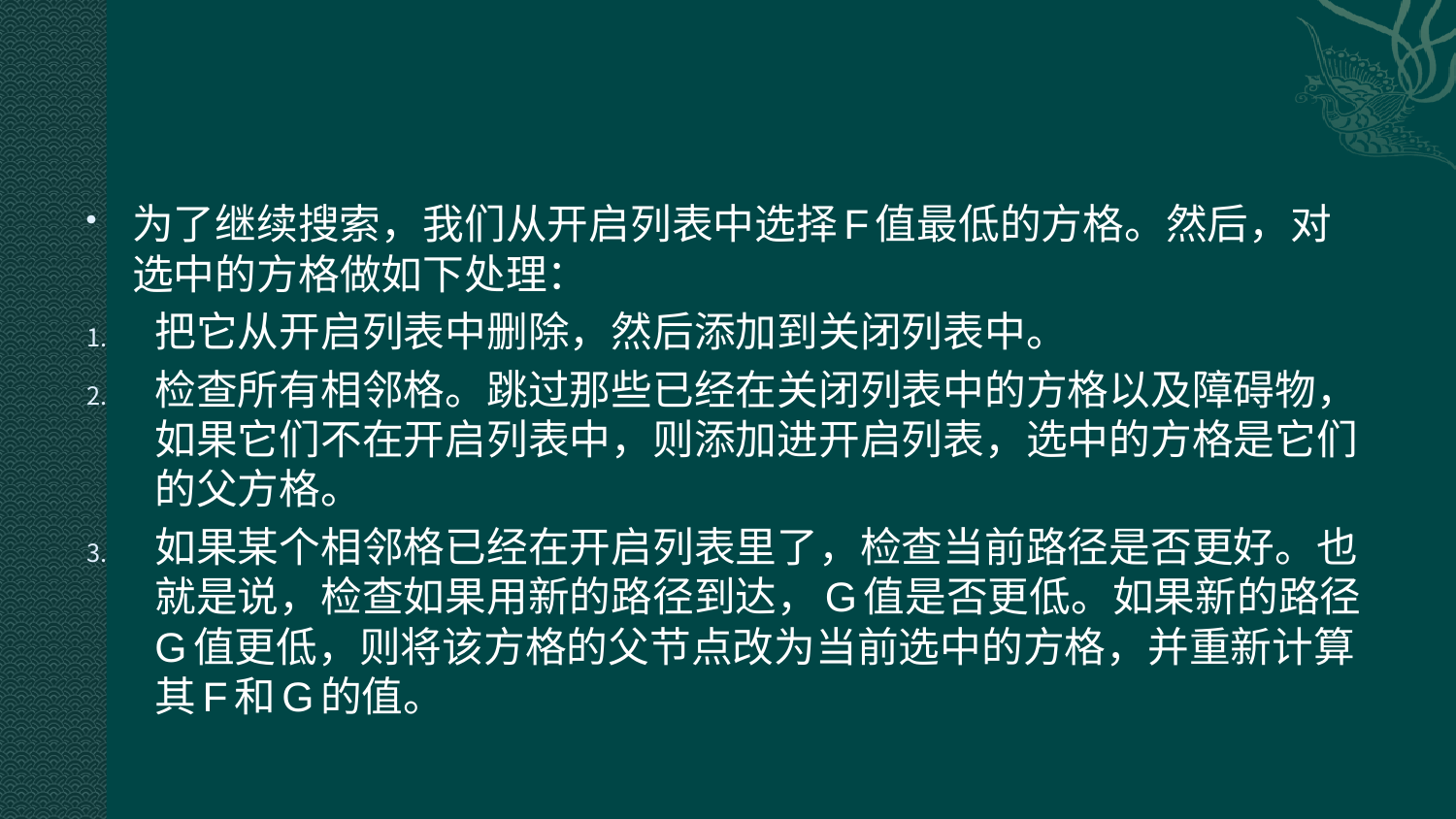

#
为了继续搜索，我们从开启列表中选择F值最低的方格。然后，对选中的方格做如下处理：
把它从开启列表中删除，然后添加到关闭列表中。
检查所有相邻格。跳过那些已经在关闭列表中的方格以及障碍物，如果它们不在开启列表中，则添加进开启列表，选中的方格是它们的父方格。
如果某个相邻格已经在开启列表里了，检查当前路径是否更好。也就是说，检查如果用新的路径到达，G值是否更低。如果新的路径G值更低，则将该方格的父节点改为当前选中的方格，并重新计算其F和G的值。